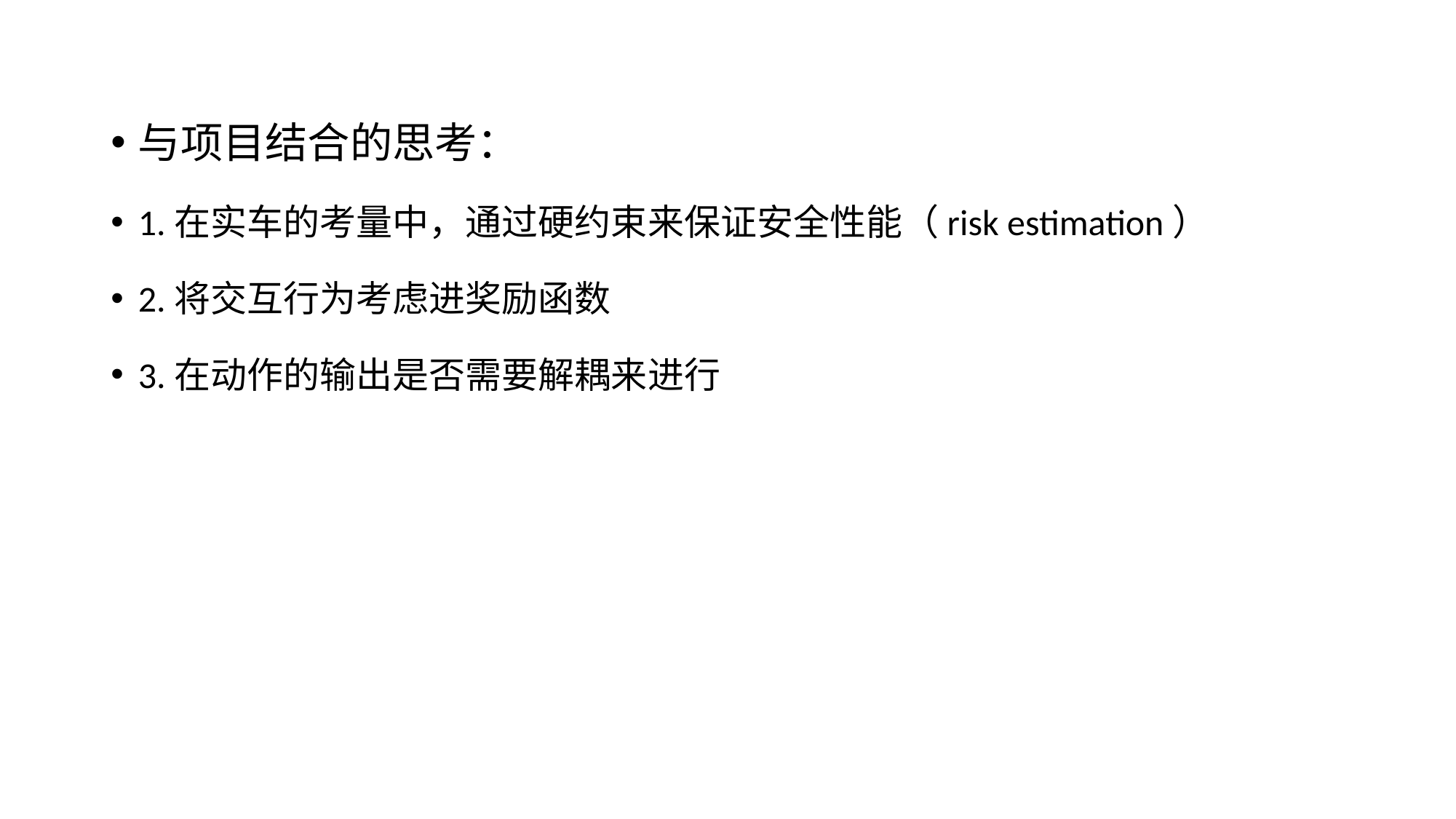

与项目结合的思考：
1.在实车的考量中，通过硬约束来保证安全性能（risk estimation）
2.将交互行为考虑进奖励函数
3.在动作的输出是否需要解耦来进行